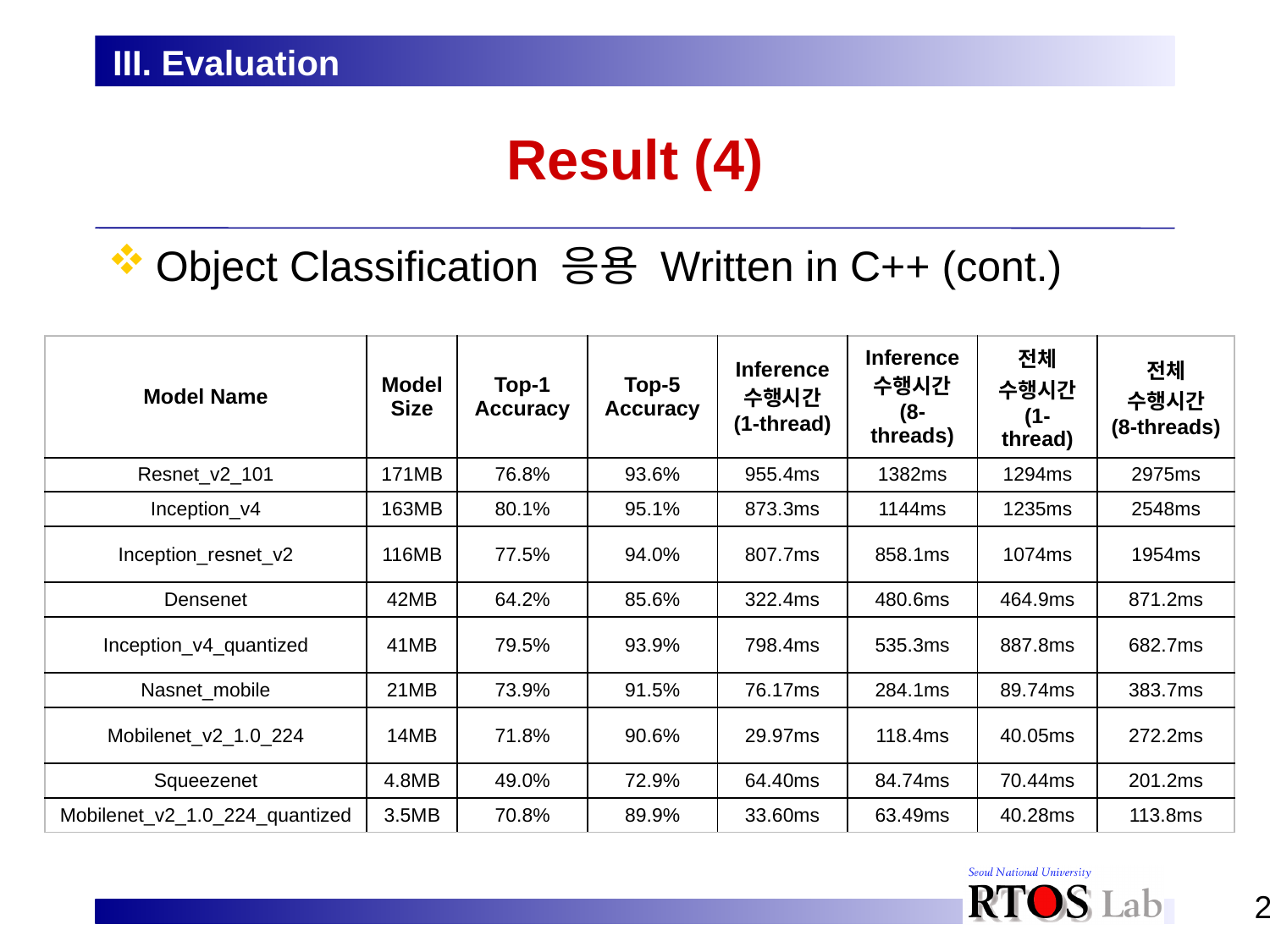

III. Evaluation
# Result (4)
Object Classification 응용 Written in C++ (cont.)

| Model Name | Model Size | Top-1 Accuracy | Top-5 Accuracy | Inference 수행시간 (1-thread) | Inference 수행시간 (8-threads) | 전체 수행시간 (1-thread) | 전체 수행시간 (8-threads) |
| --- | --- | --- | --- | --- | --- | --- | --- |
| Resnet\_v2\_101 | 171MB | 76.8% | 93.6% | 955.4ms | 1382ms | 1294ms | 2975ms |
| Inception\_v4 | 163MB | 80.1% | 95.1% | 873.3ms | 1144ms | 1235ms | 2548ms |
| Inception\_resnet\_v2 | 116MB | 77.5% | 94.0% | 807.7ms | 858.1ms | 1074ms | 1954ms |
| Densenet | 42MB | 64.2% | 85.6% | 322.4ms | 480.6ms | 464.9ms | 871.2ms |
| Inception\_v4\_quantized | 41MB | 79.5% | 93.9% | 798.4ms | 535.3ms | 887.8ms | 682.7ms |
| Nasnet\_mobile | 21MB | 73.9% | 91.5% | 76.17ms | 284.1ms | 89.74ms | 383.7ms |
| Mobilenet\_v2\_1.0\_224 | 14MB | 71.8% | 90.6% | 29.97ms | 118.4ms | 40.05ms | 272.2ms |
| Squeezenet | 4.8MB | 49.0% | 72.9% | 64.40ms | 84.74ms | 70.44ms | 201.2ms |
| Mobilenet\_v2\_1.0\_224\_quantized | 3.5MB | 70.8% | 89.9% | 33.60ms | 63.49ms | 40.28ms | 113.8ms |